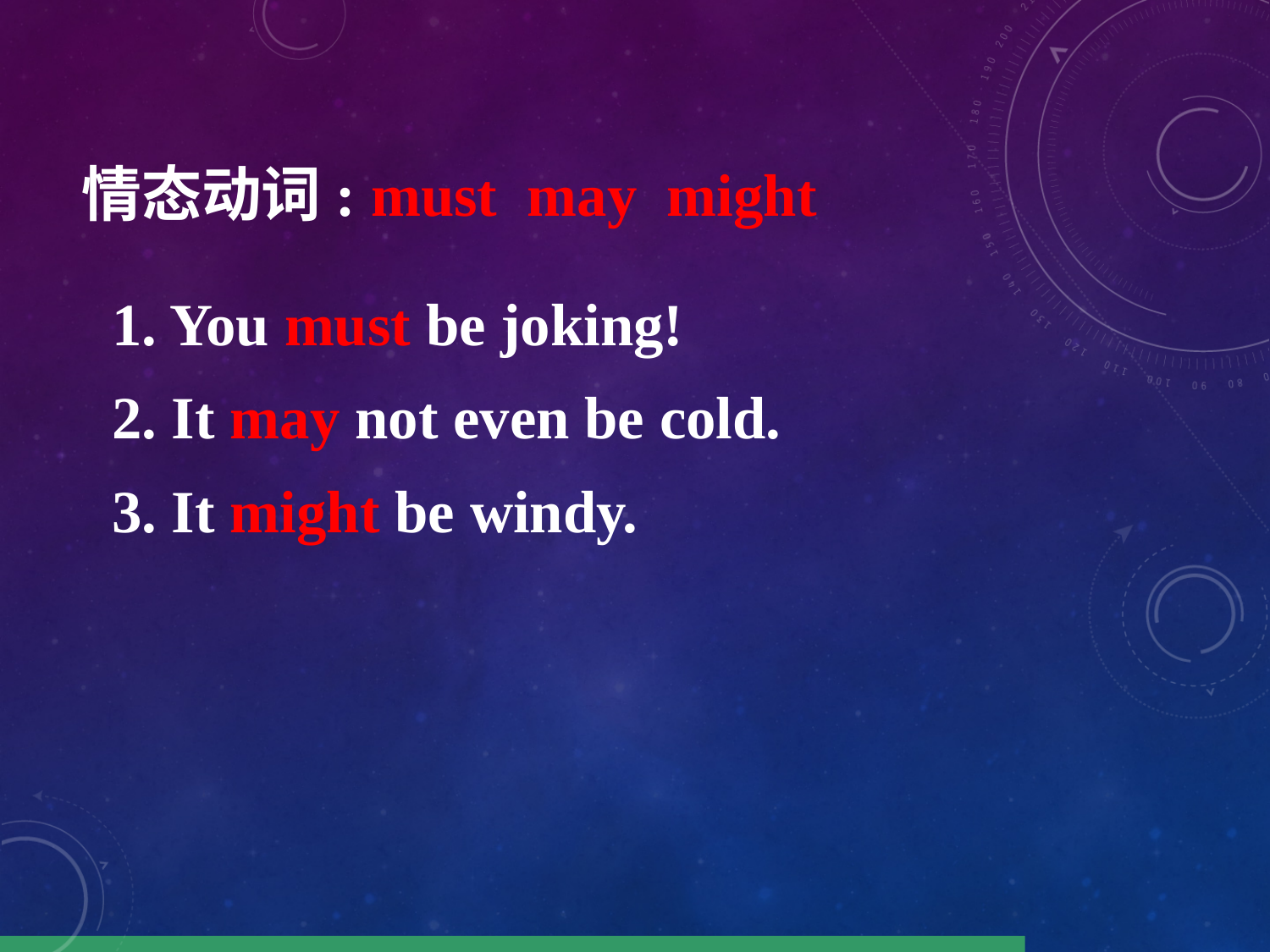

情态动词: must  may  might
1. You must be joking!
2. It may not even be cold.
3. It might be windy.